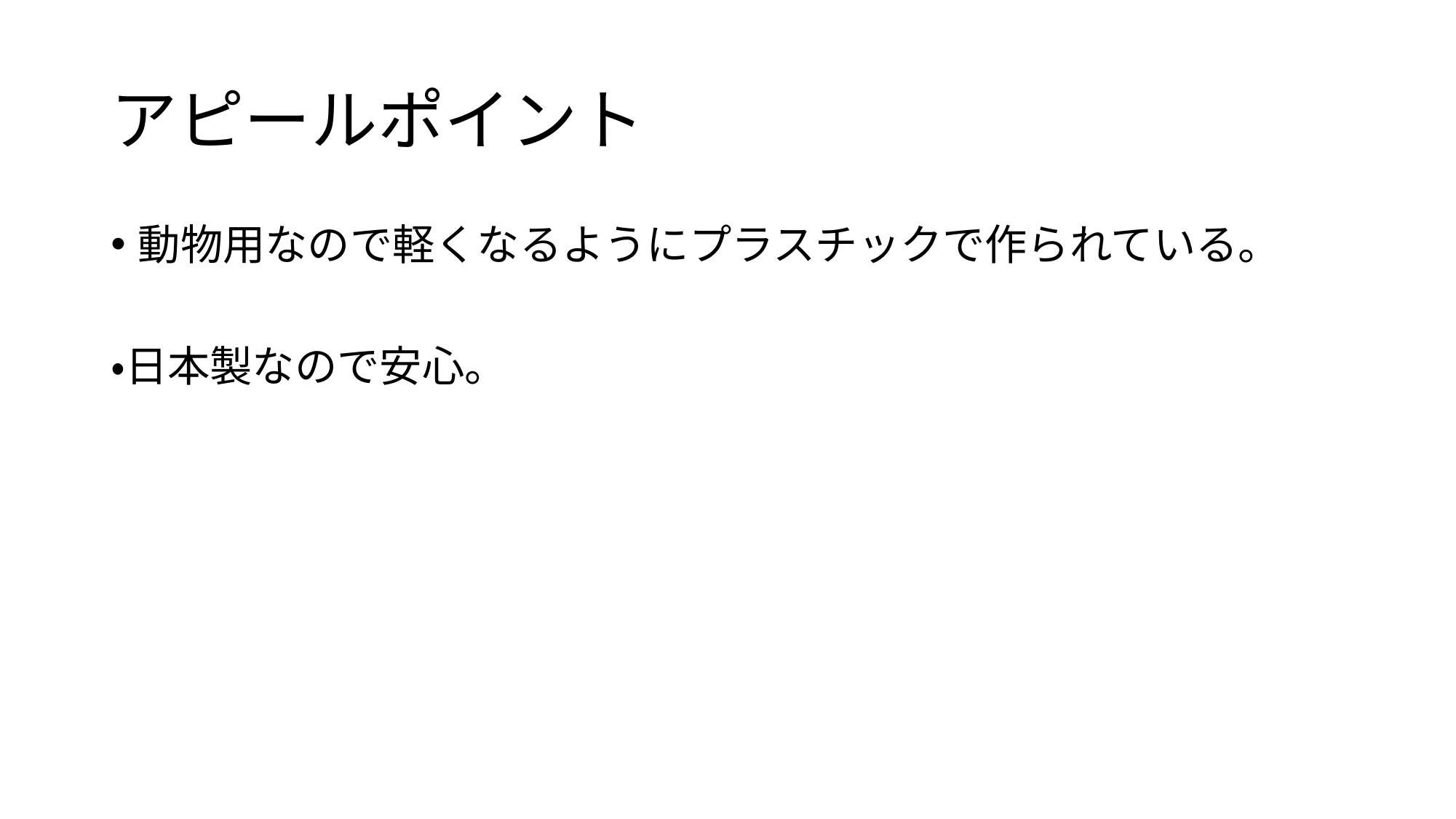

# アピールポイント
動物用なので軽くなるようにプラスチックで作られている。

・日本製なので安心。